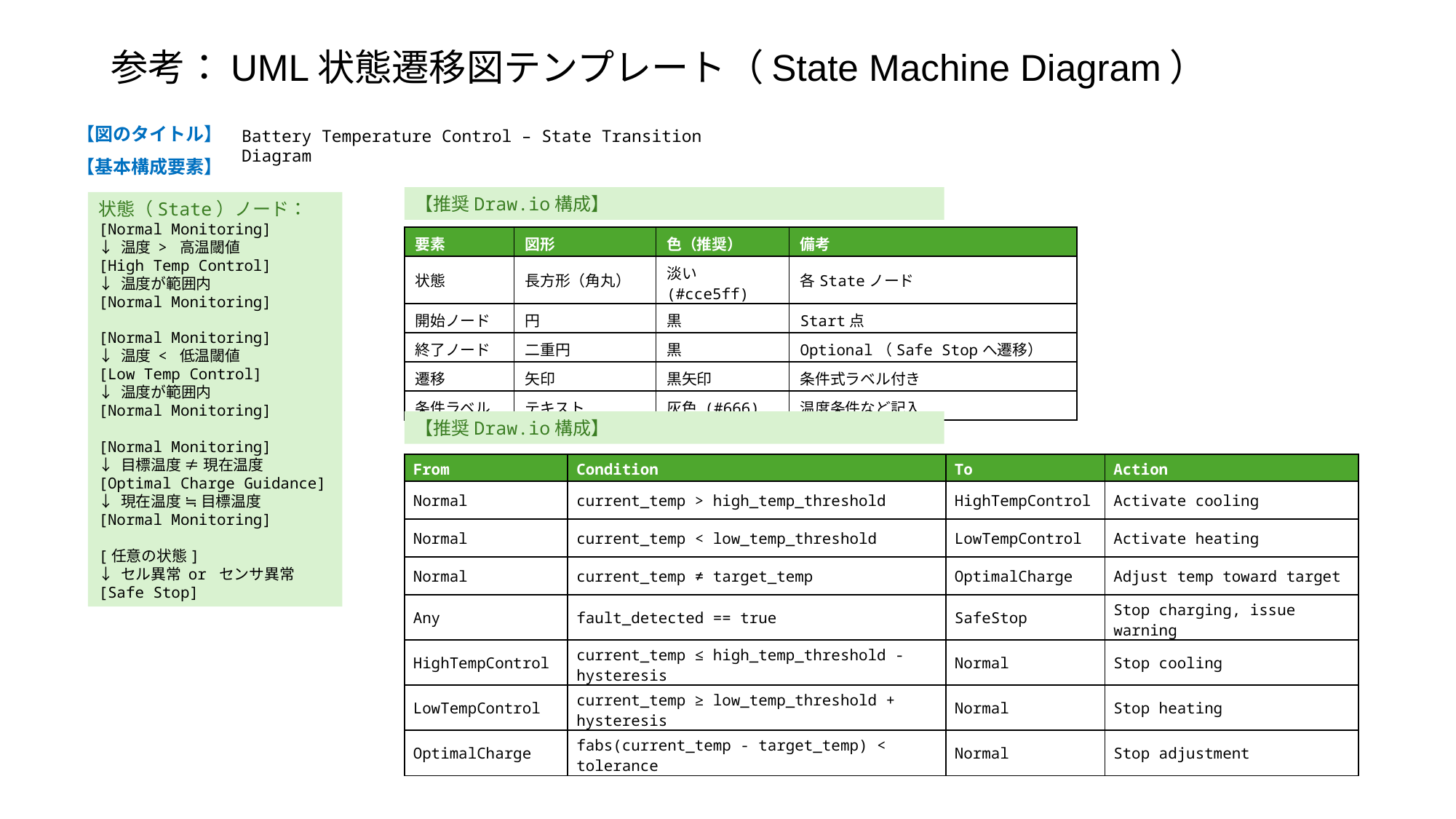

# 参考：UML状態遷移図テンプレート（State Machine Diagram）
【図のタイトル】
Battery Temperature Control – State Transition Diagram
【基本構成要素】
【推奨Draw.io構成】
状態（State）ノード：
[Normal Monitoring]
↓ 温度 > 高温閾値
[High Temp Control]
↓ 温度が範囲内
[Normal Monitoring]

[Normal Monitoring]
↓ 温度 < 低温閾値
[Low Temp Control]
↓ 温度が範囲内
[Normal Monitoring]

[Normal Monitoring]
↓ 目標温度 ≠ 現在温度
[Optimal Charge Guidance]
↓ 現在温度 ≒ 目標温度
[Normal Monitoring]

[任意の状態]
↓ セル異常 or センサ異常
[Safe Stop]
| 要素 | 図形 | 色（推奨） | 備考 |
| --- | --- | --- | --- |
| 状態 | 長方形（角丸） | 淡い(#cce5ff) | 各Stateノード |
| 開始ノード | 円 | 黒 | Start点 |
| 終了ノード | 二重円 | 黒 | Optional（Safe Stopへ遷移） |
| 遷移 | 矢印 | 黒矢印 | 条件式ラベル付き |
| 条件ラベル | テキスト | 灰色 (#666) | 温度条件など記入 |
【推奨Draw.io構成】
| From | Condition | To | Action |
| --- | --- | --- | --- |
| Normal | current\_temp > high\_temp\_threshold | HighTempControl | Activate cooling |
| Normal | current\_temp < low\_temp\_threshold | LowTempControl | Activate heating |
| Normal | current\_temp ≠ target\_temp | OptimalCharge | Adjust temp toward target |
| Any | fault\_detected == true | SafeStop | Stop charging, issue warning |
| HighTempControl | current\_temp ≤ high\_temp\_threshold - hysteresis | Normal | Stop cooling |
| LowTempControl | current\_temp ≥ low\_temp\_threshold + hysteresis | Normal | Stop heating |
| OptimalCharge | fabs(current\_temp - target\_temp) < tolerance | Normal | Stop adjustment |